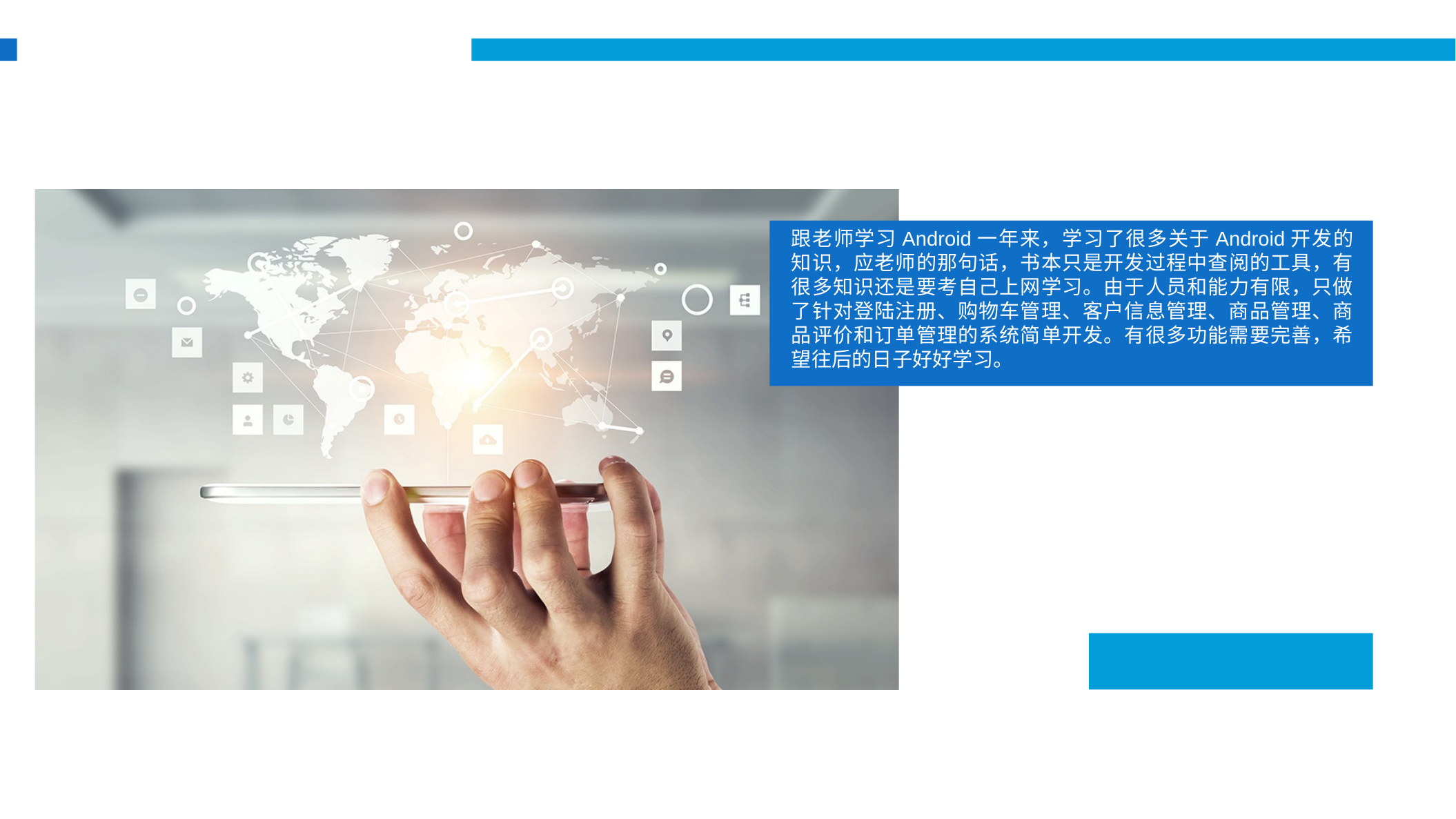

跟老师学习Android一年来，学习了很多关于Android开发的知识，应老师的那句话，书本只是开发过程中查阅的工具，有很多知识还是要考自己上网学习。由于人员和能力有限，只做了针对登陆注册、购物车管理、客户信息管理、商品管理、商品评价和订单管理的系统简单开发。有很多功能需要完善，希望往后的日子好好学习。